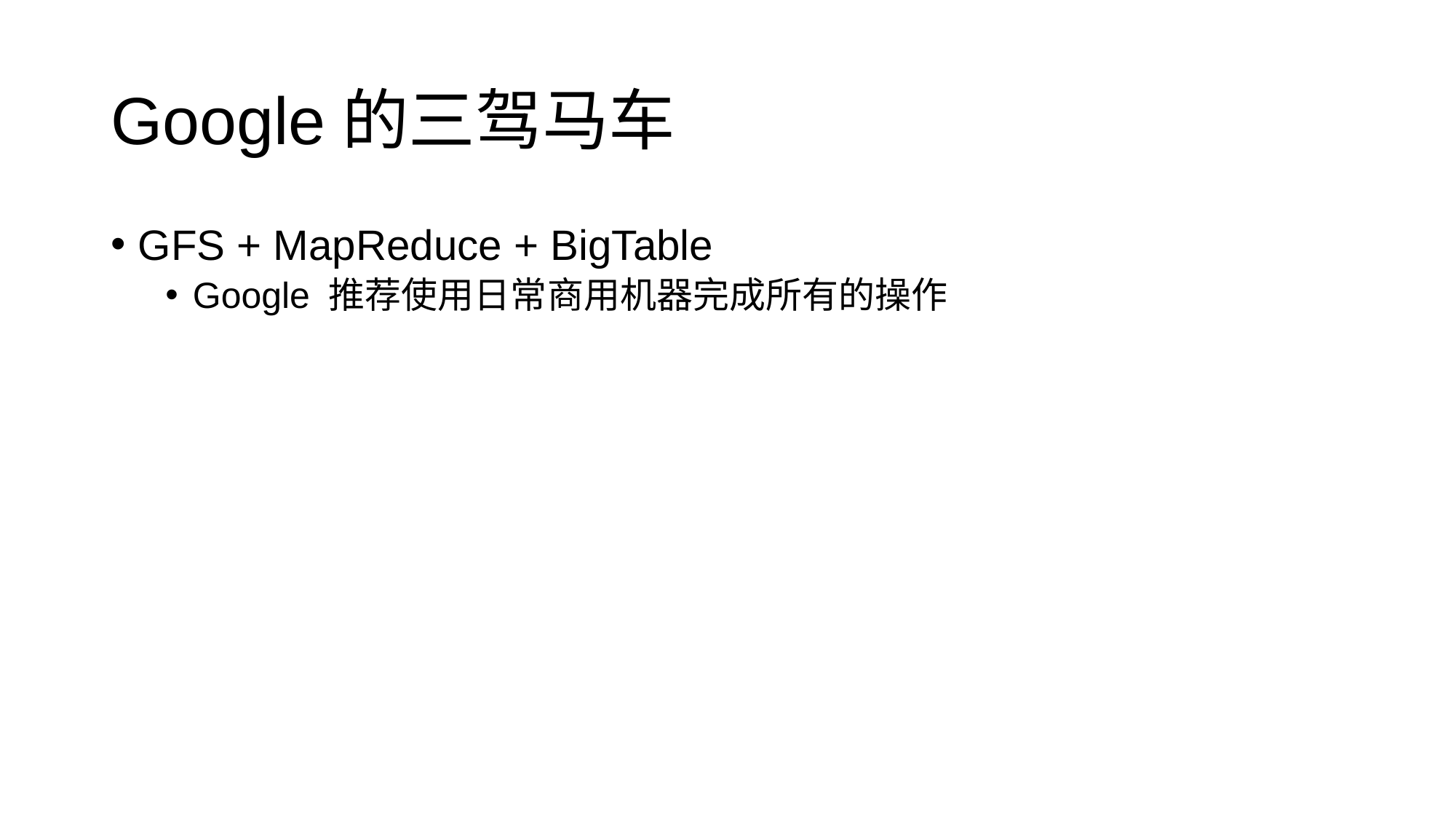

# Google的三驾马车
GFS + MapReduce + BigTable
Google 推荐使用日常商用机器完成所有的操作